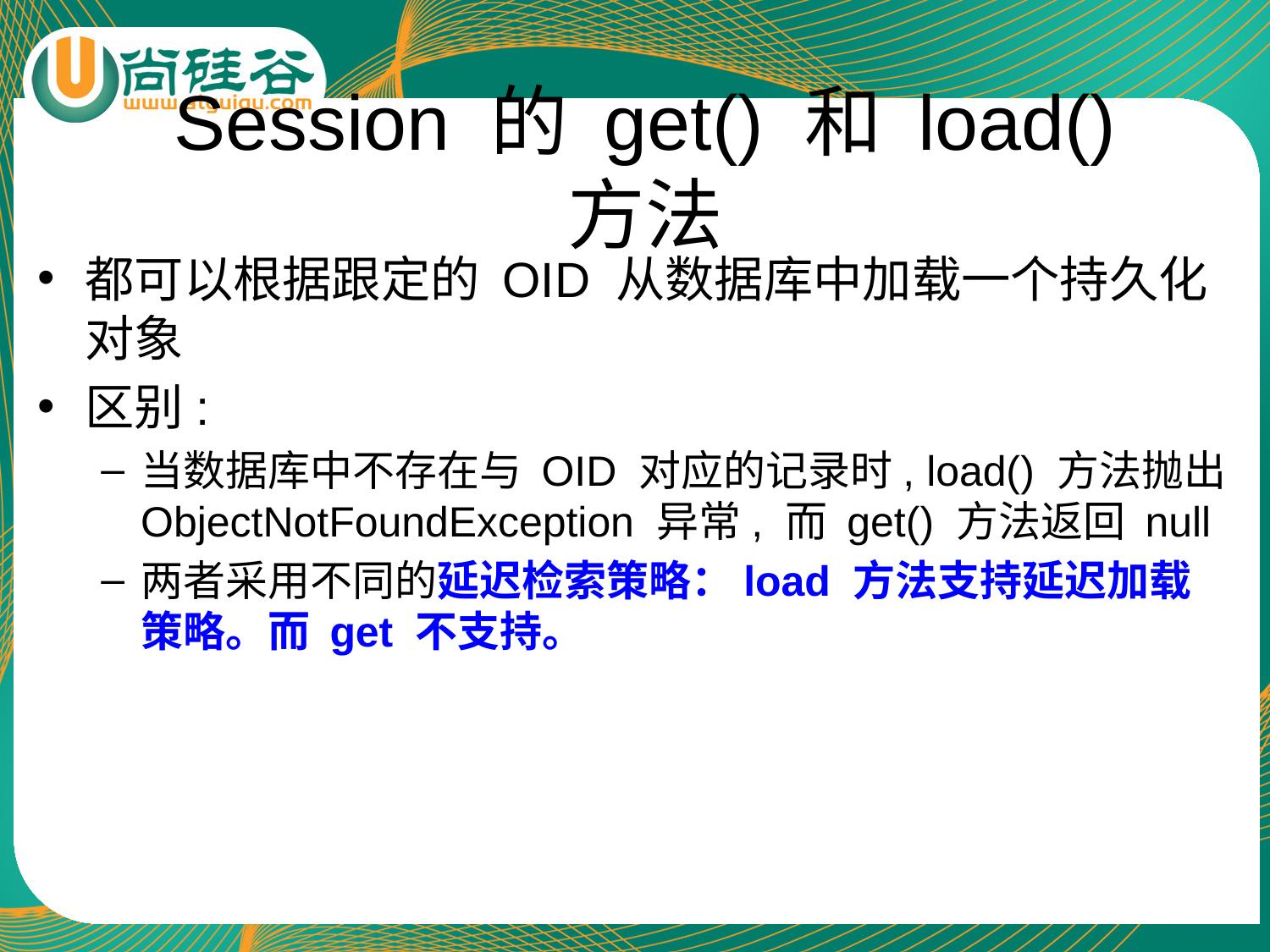

# Session 的 get() 和 load() 方法
都可以根据跟定的 OID 从数据库中加载一个持久化对象
区别:
当数据库中不存在与 OID 对应的记录时, load() 方法抛出 ObjectNotFoundException 异常, 而 get() 方法返回 null
两者采用不同的延迟检索策略：load 方法支持延迟加载策略。而 get 不支持。